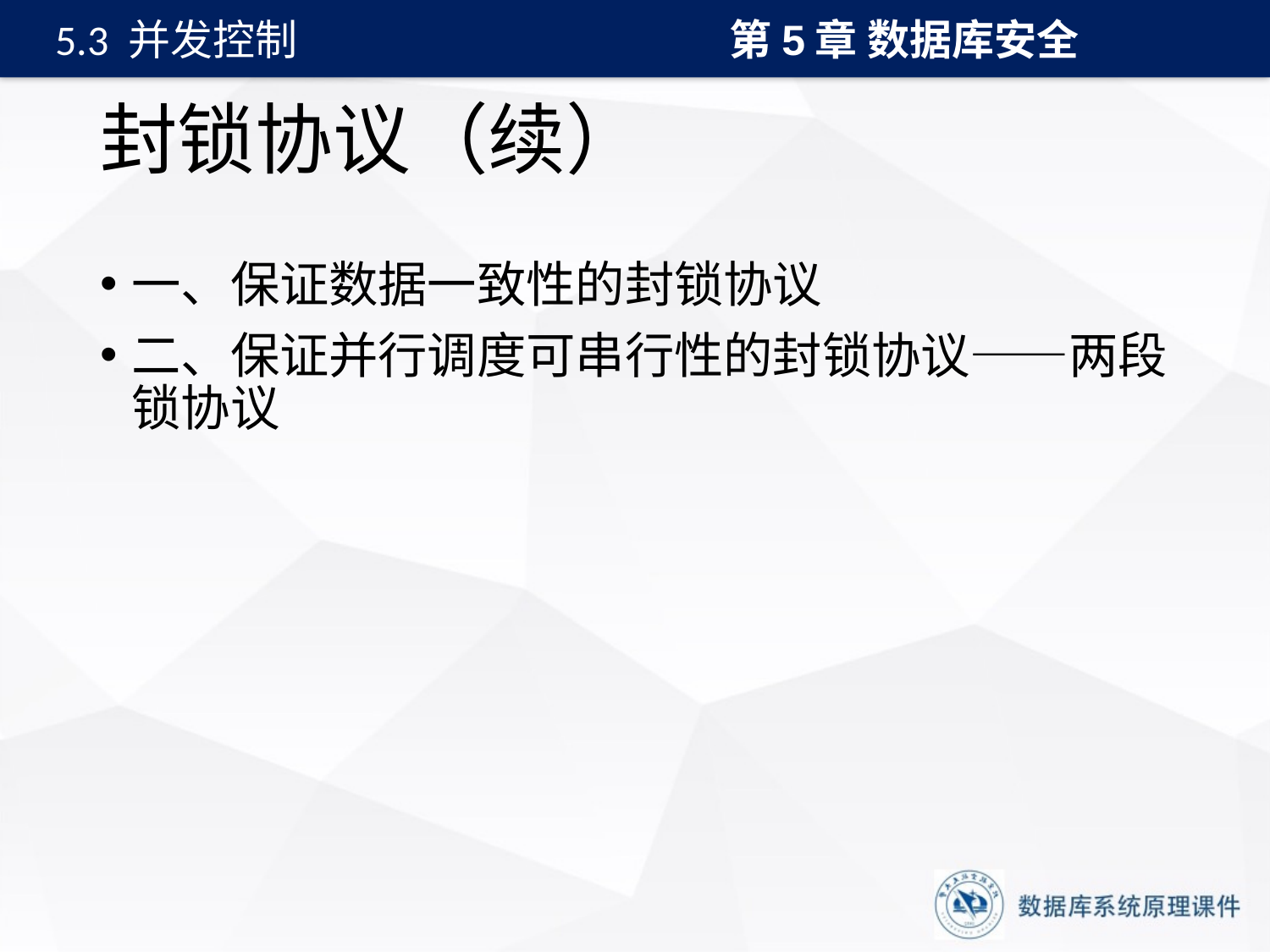

第5章 数据库安全
5.3 并发控制
# 封锁协议（续）
一、保证数据一致性的封锁协议
二、保证并行调度可串行性的封锁协议——两段锁协议